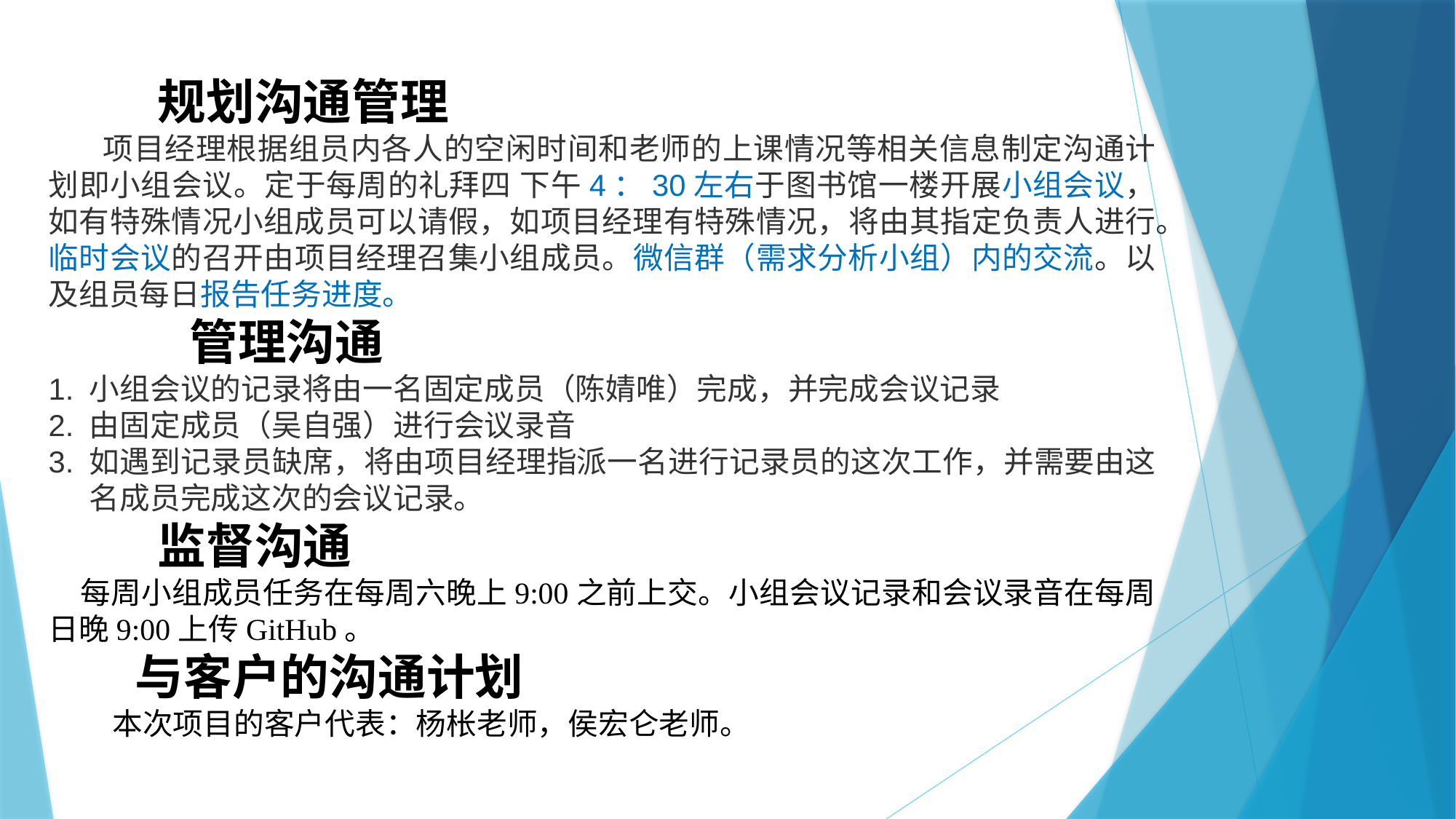

规划沟通管理
  项目经理根据组员内各人的空闲时间和老师的上课情况等相关信息制定沟通计划即小组会议。定于每周的礼拜四 下午4：30左右于图书馆一楼开展小组会议，如有特殊情况小组成员可以请假，如项目经理有特殊情况，将由其指定负责人进行。临时会议的召开由项目经理召集小组成员。微信群（需求分析小组）内的交流。以及组员每日报告任务进度。
管理沟通
小组会议的记录将由一名固定成员（陈婧唯）完成，并完成会议记录
由固定成员（吴自强）进行会议录音
如遇到记录员缺席，将由项目经理指派一名进行记录员的这次工作，并需要由这名成员完成这次的会议记录。
监督沟通
每周小组成员任务在每周六晚上9:00之前上交。小组会议记录和会议录音在每周日晚9:00上传GitHub。
 与客户的沟通计划
本次项目的客户代表：杨枨老师，侯宏仑老师。